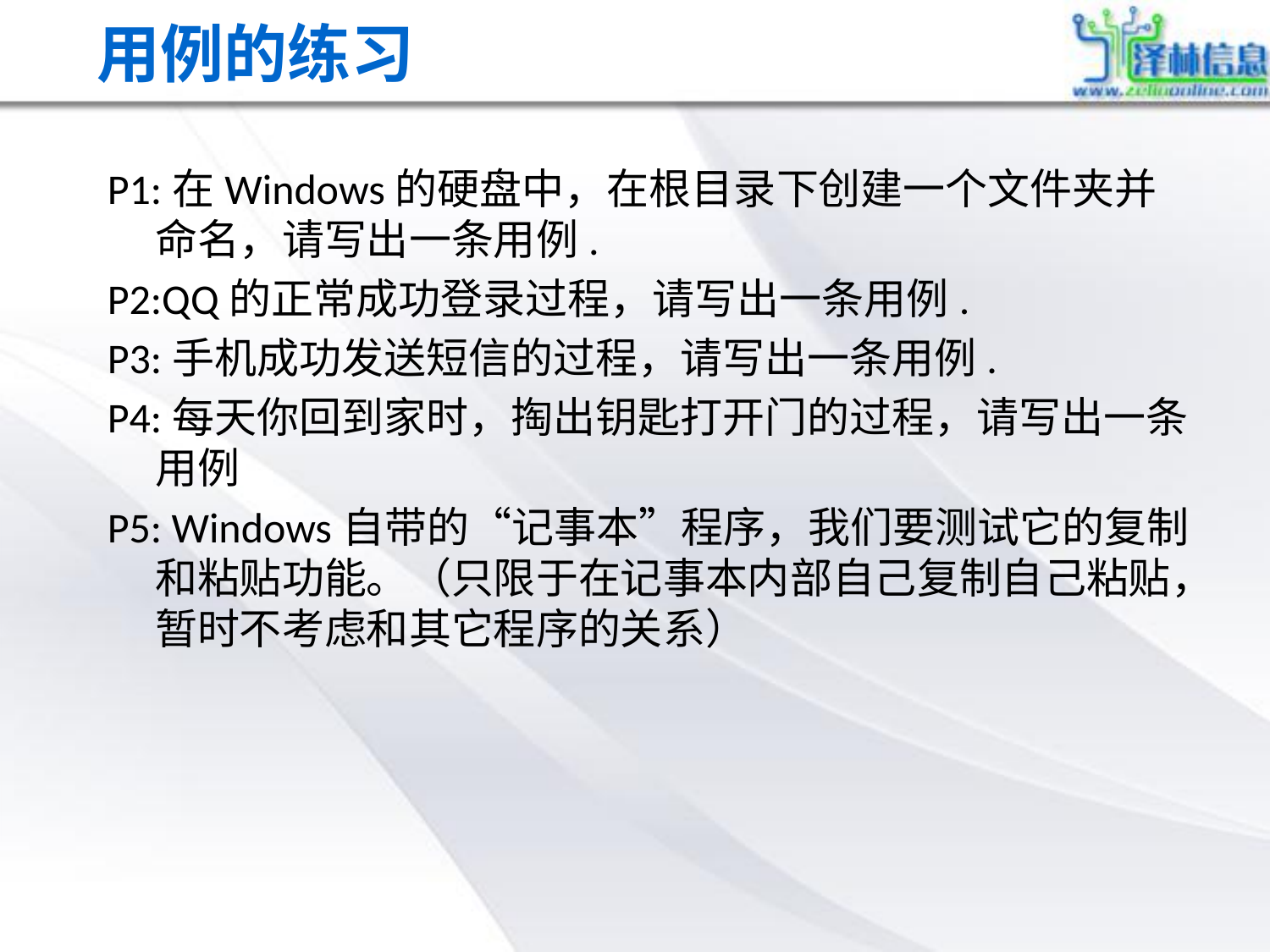

# 用例的练习
P1:在Windows的硬盘中，在根目录下创建一个文件夹并命名，请写出一条用例.
P2:QQ的正常成功登录过程，请写出一条用例.
P3:手机成功发送短信的过程，请写出一条用例.
P4:每天你回到家时，掏出钥匙打开门的过程，请写出一条用例
P5: Windows自带的“记事本”程序，我们要测试它的复制和粘贴功能。（只限于在记事本内部自己复制自己粘贴，暂时不考虑和其它程序的关系）